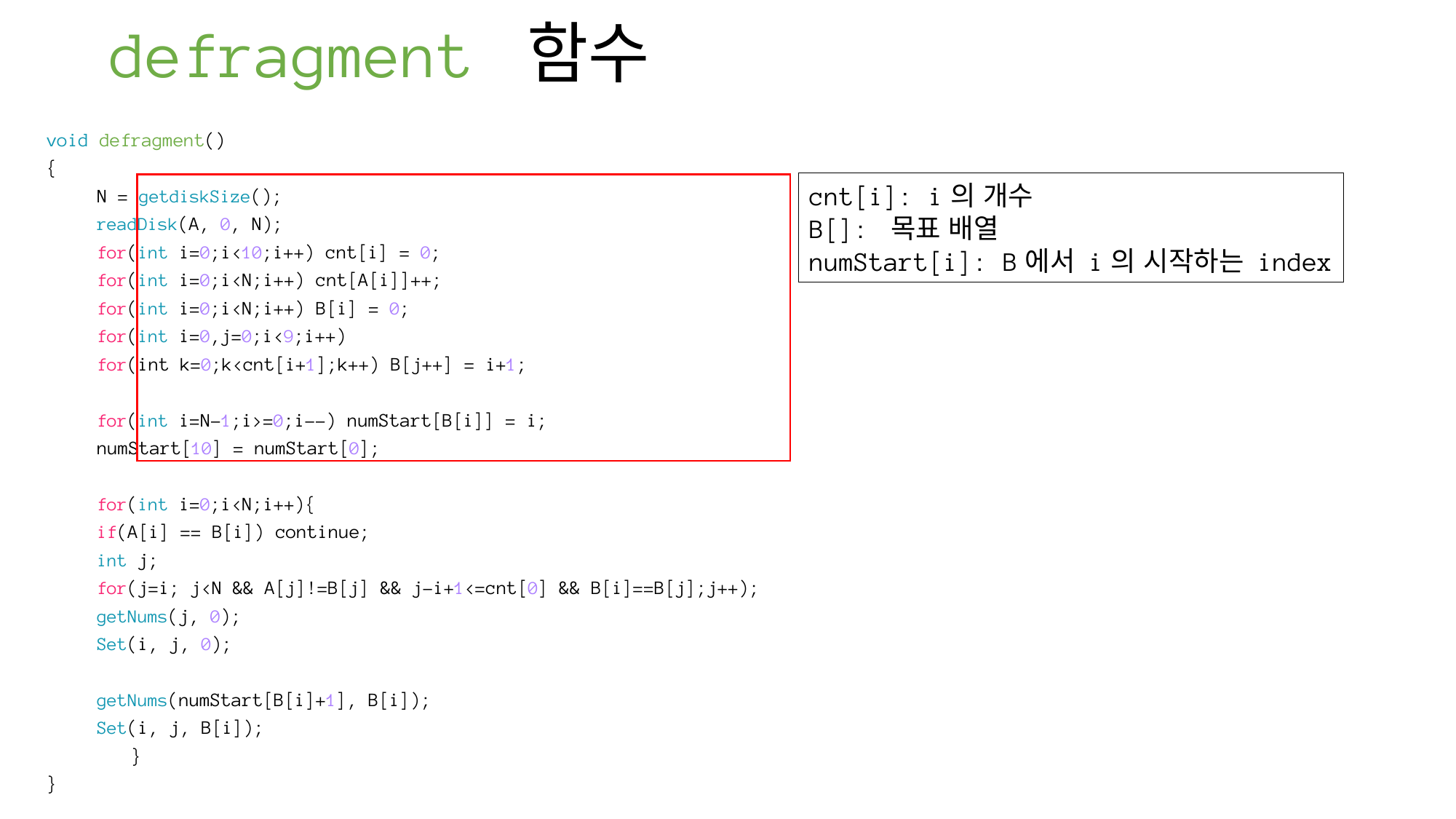

# defragment 함수
void defragment()
{
	N = getdiskSize();
	readDisk(A, 0, N);
	for(int i=0;i<10;i++) cnt[i] = 0;
	for(int i=0;i<N;i++) cnt[A[i]]++;
	for(int i=0;i<N;i++) B[i] = 0;
	for(int i=0,j=0;i<9;i++)
		for(int k=0;k<cnt[i+1];k++) B[j++] = i+1;

	for(int i=N-1;i>=0;i--) numStart[B[i]] = i;
	numStart[10] = numStart[0];

	for(int i=0;i<N;i++){
		if(A[i] == B[i]) continue;
		int j;
		for(j=i; j<N && A[j]!=B[j] && j-i+1<=cnt[0] && B[i]==B[j];j++);
		getNums(j, 0);
		Set(i, j, 0);

		getNums(numStart[B[i]+1], B[i]);
		Set(i, j, B[i]);
        }
}
cnt[i]: i의 개수
B[]: 목표 배열
numStart[i]: B에서 i의 시작하는 index